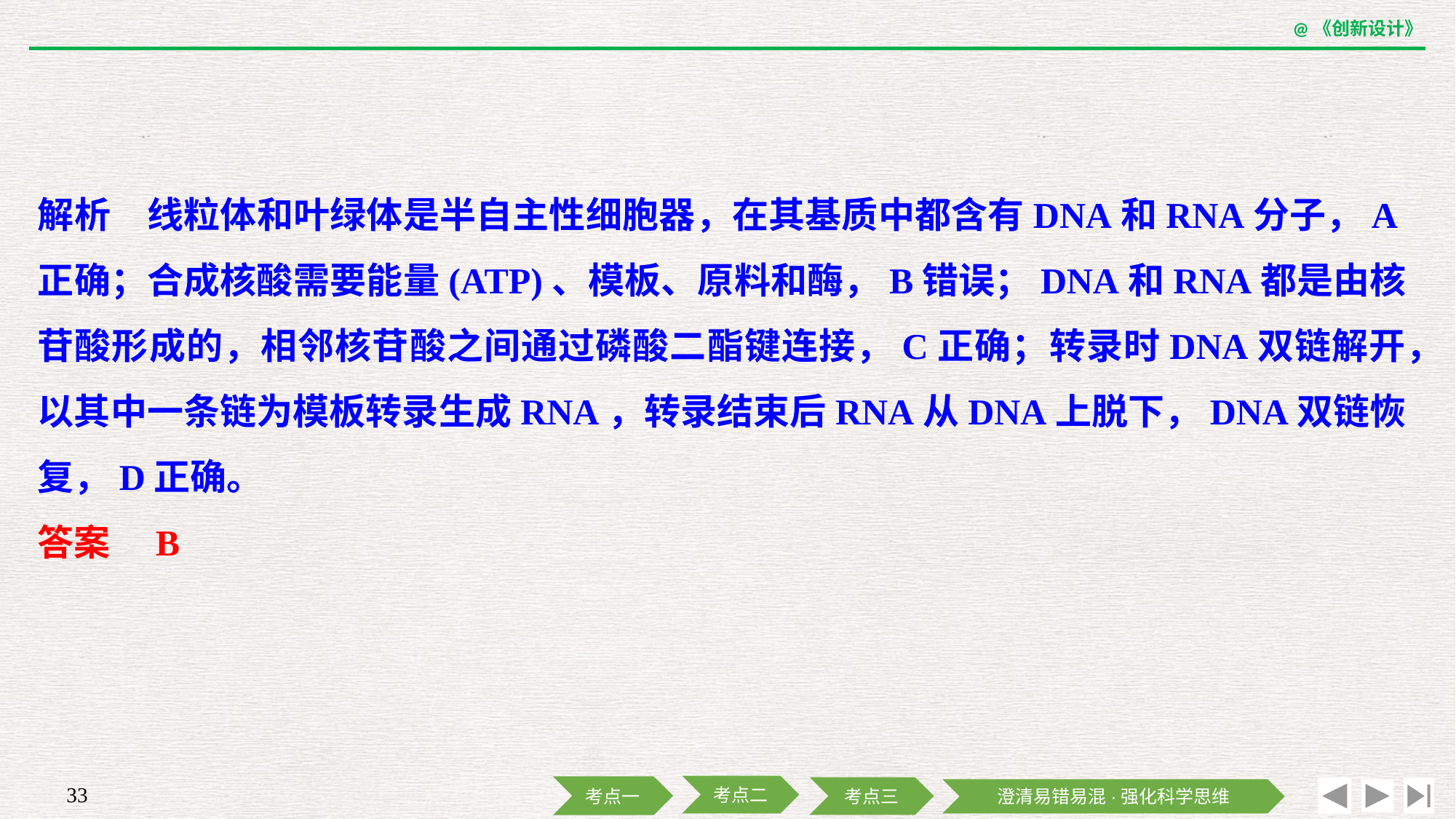

解析　线粒体和叶绿体是半自主性细胞器，在其基质中都含有DNA和RNA分子，A正确；合成核酸需要能量(ATP)、模板、原料和酶，B错误；DNA和RNA都是由核苷酸形成的，相邻核苷酸之间通过磷酸二酯键连接，C正确；转录时DNA双链解开，以其中一条链为模板转录生成RNA，转录结束后RNA从DNA上脱下，DNA双链恢复，D正确。
答案　B